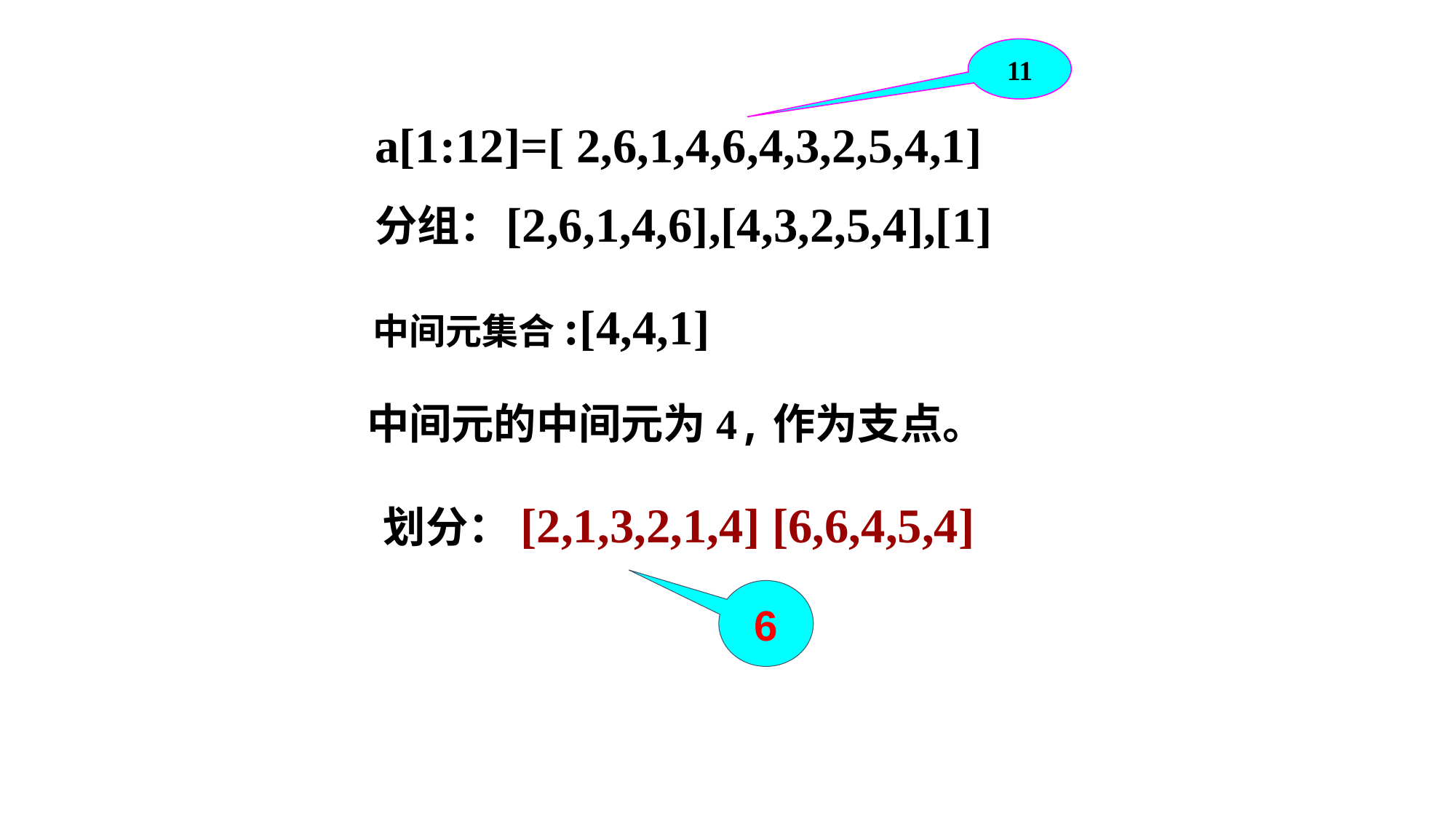

11
a[1:12]=[ 2,6,1,4,6,4,3,2,5,4,1]
[2,6,1,4,6],[4,3,2,5,4],[1]
分组：
中间元集合:[4,4,1]
中间元的中间元为4,作为支点。
划分：[2,1,3,2,1,4] [6,6,4,5,4]
6